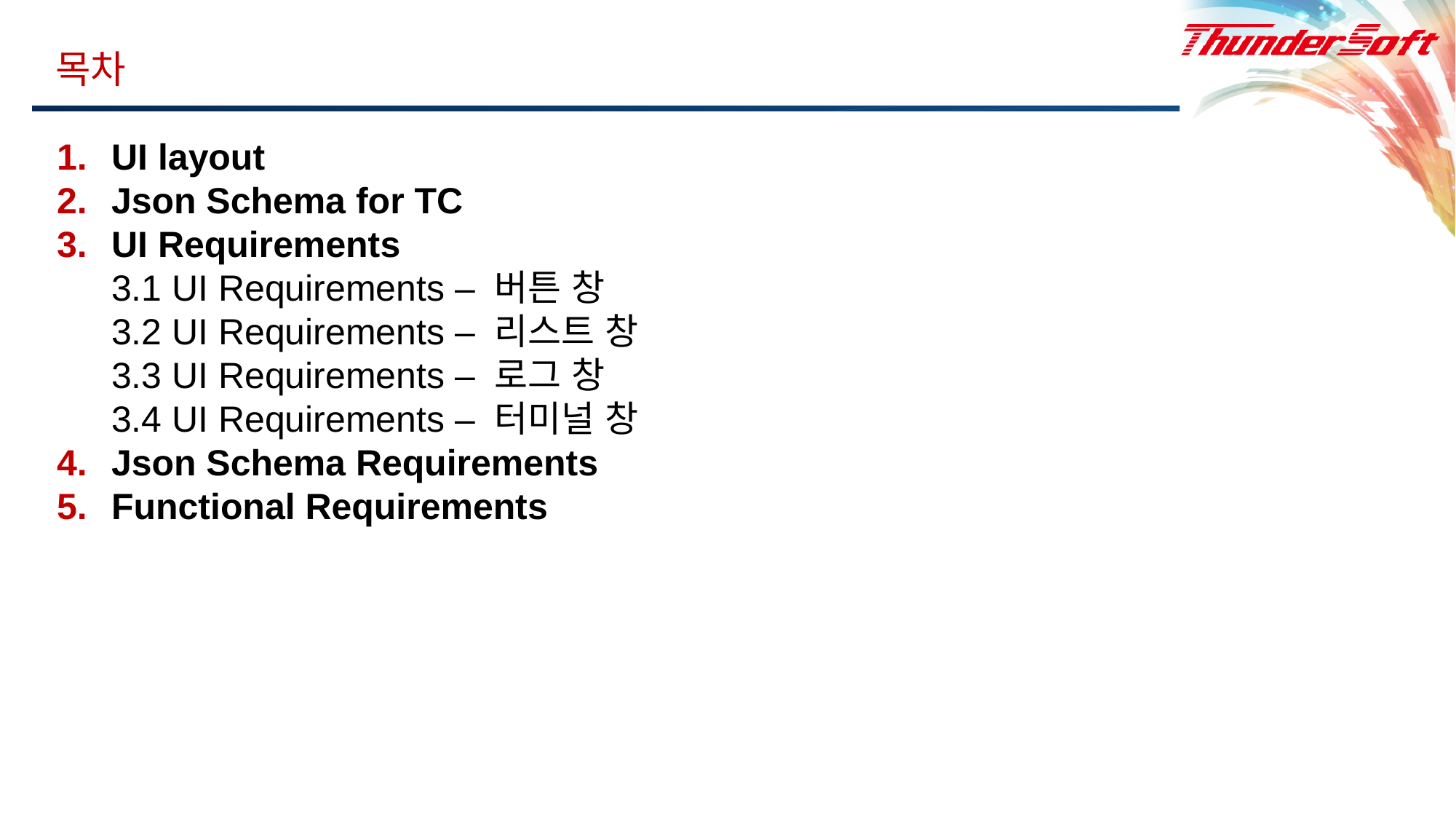

목차
UI layout
Json Schema for TC
UI Requirements
3.1 UI Requirements – 버튼 창
3.2 UI Requirements – 리스트 창
3.3 UI Requirements – 로그 창
3.4 UI Requirements – 터미널 창
Json Schema Requirements
Functional Requirements